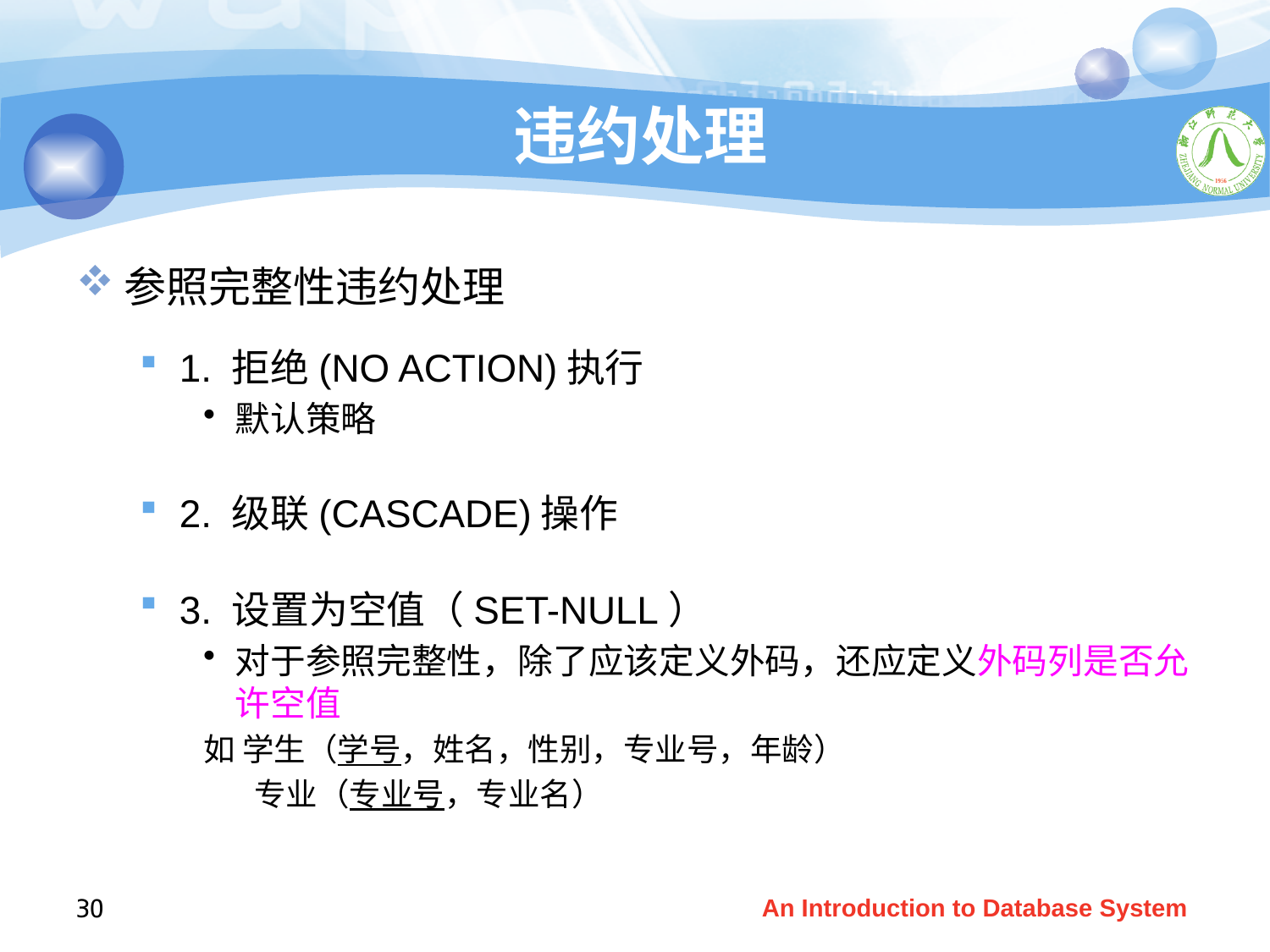

# 违约处理
参照完整性违约处理

1. 拒绝(NO ACTION)执行
默认策略

2. 级联(CASCADE)操作

3. 设置为空值（SET-NULL）
对于参照完整性，除了应该定义外码，还应定义外码列是否允许空值
如 学生（学号，姓名，性别，专业号，年龄）
      专业（专业号，专业名）
30
An Introduction to Database System